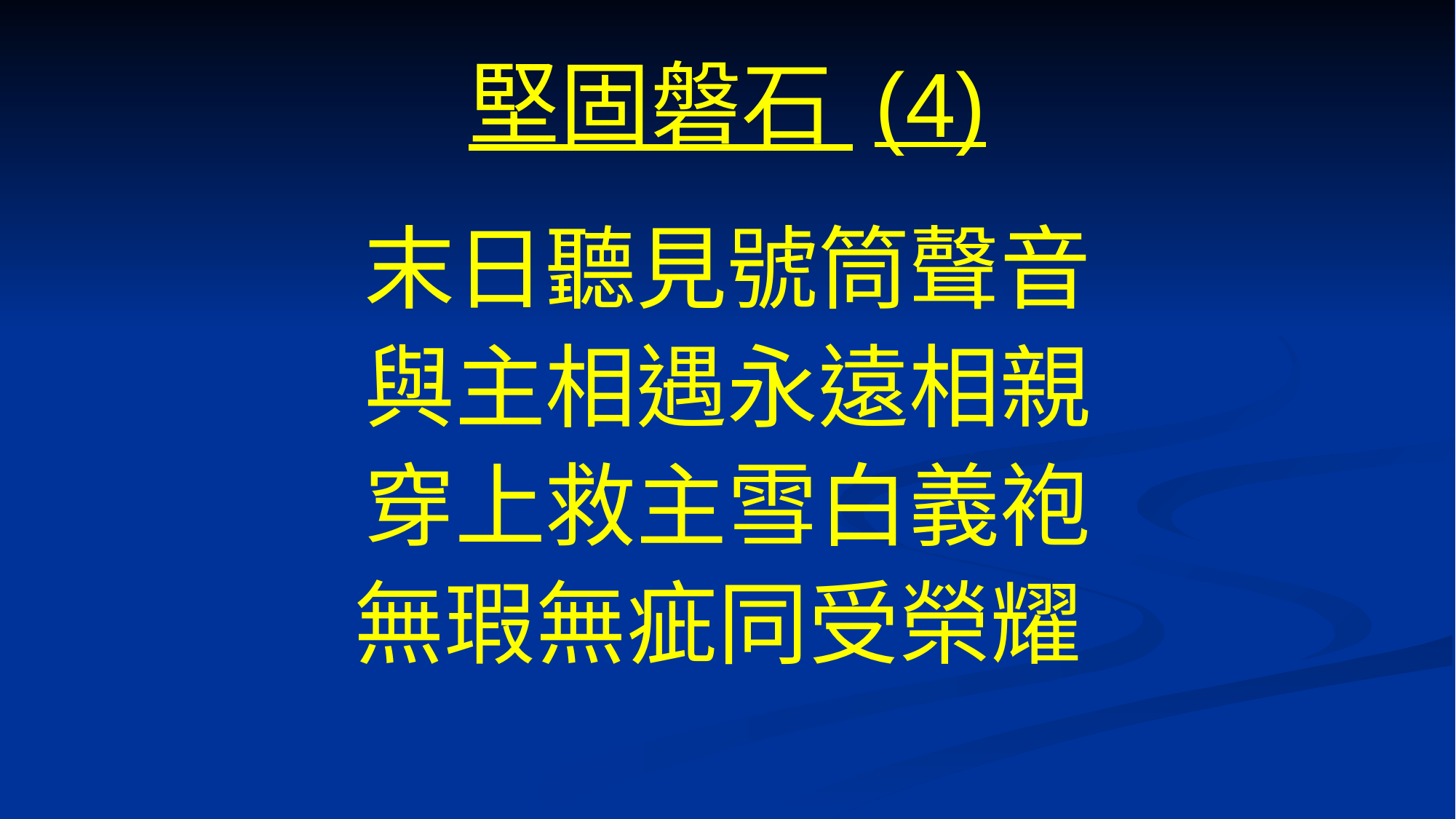

# 堅固磐石 (4)
末日聽見號筒聲音
與主相遇永遠相親
穿上救主雪白義袍
無瑕無疵同受榮耀